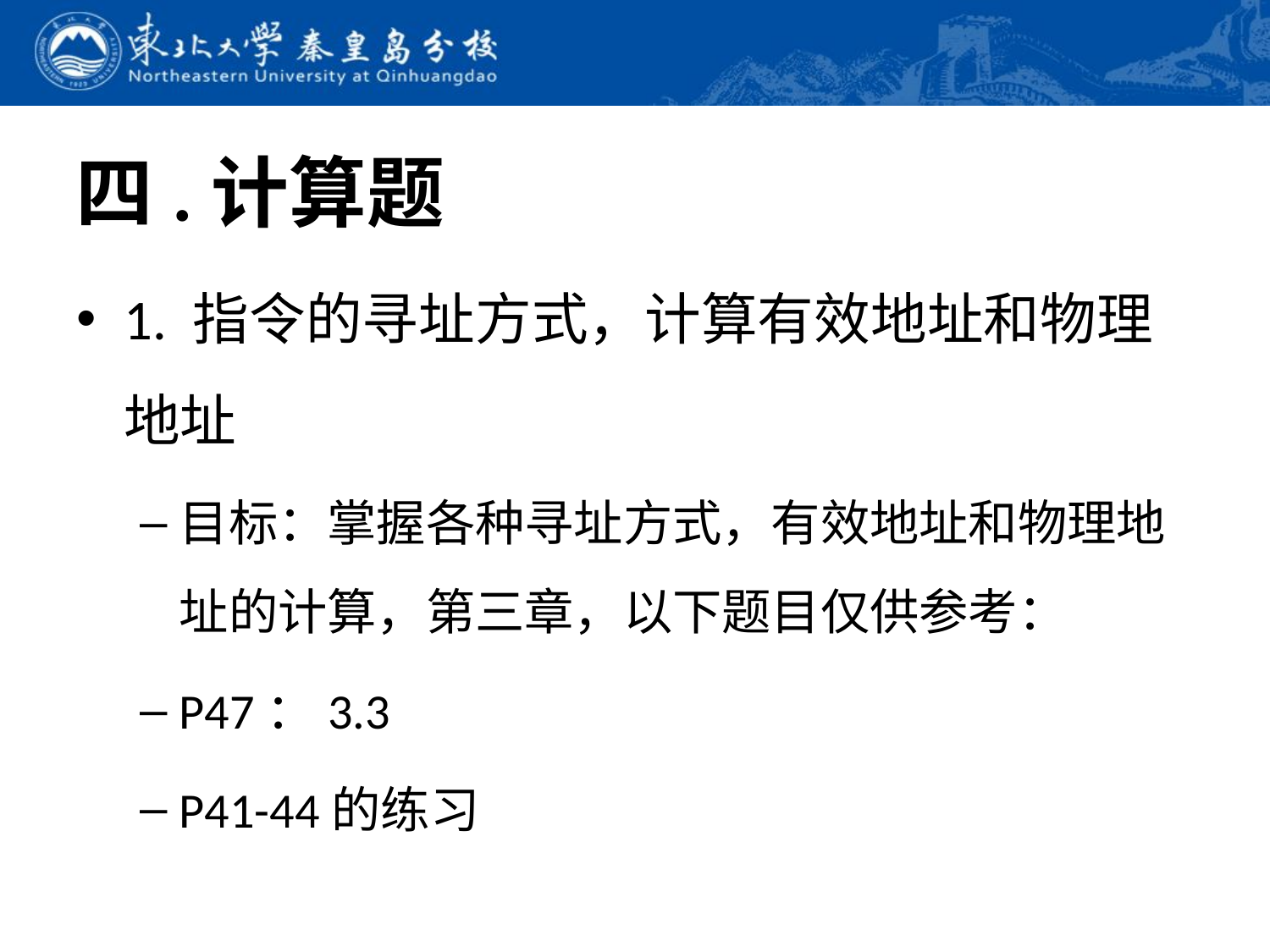

# 四.计算题
1. 指令的寻址方式，计算有效地址和物理 地址
目标：掌握各种寻址方式，有效地址和物理地址的计算，第三章，以下题目仅供参考：
P47：3.3
P41-44的练习